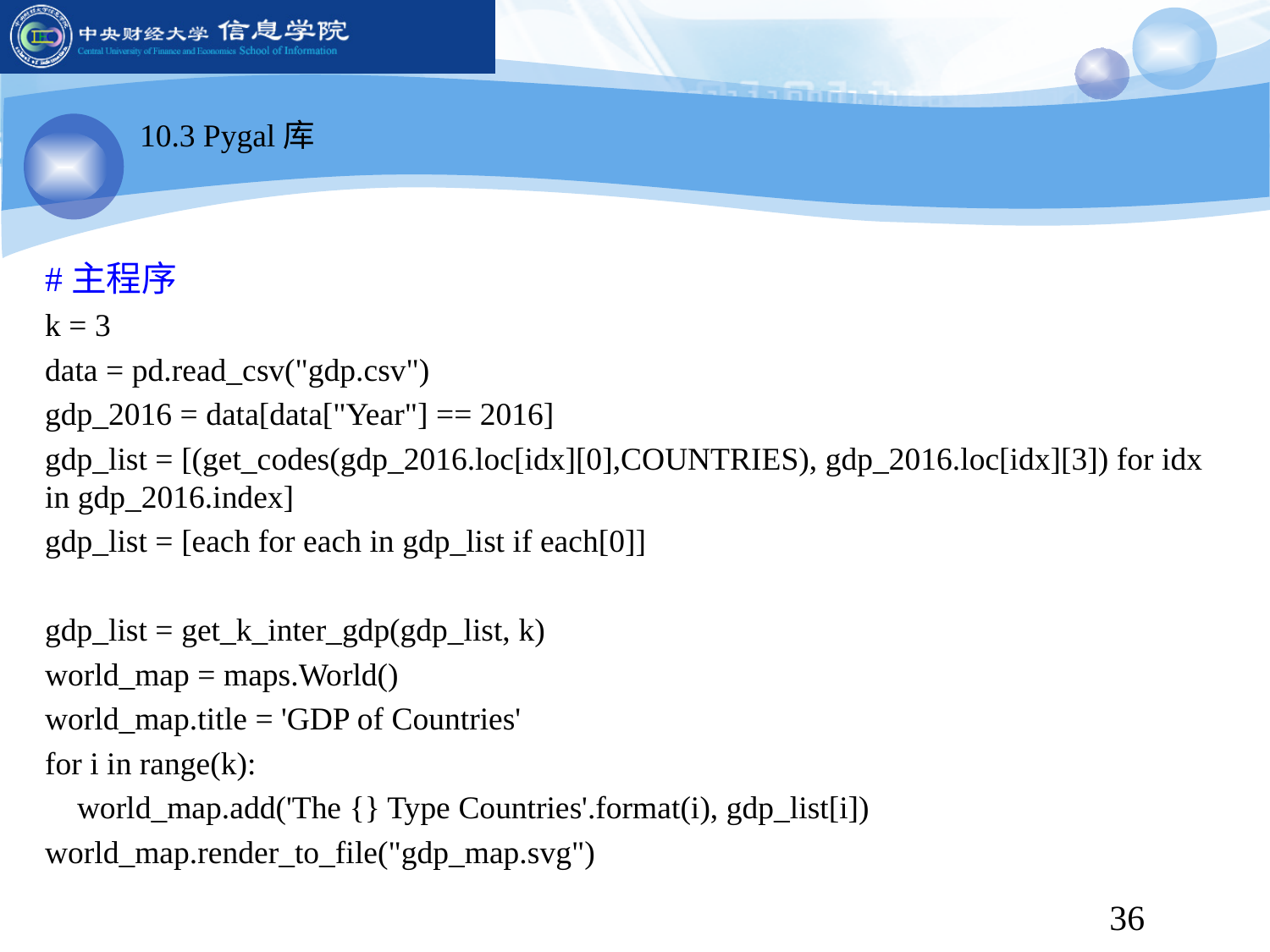

10.3 Pygal库
#主程序
k = 3
data = pd.read_csv("gdp.csv")
gdp_2016 = data[data["Year"] == 2016]
gdp_list = [(get_codes(gdp_2016.loc[idx][0],COUNTRIES), gdp_2016.loc[idx][3]) for idx in gdp_2016.index]
gdp_list = [each for each in gdp_list if each[0]]

gdp_list = get_k_inter_gdp(gdp_list, k)
world_map = maps.World()
world_map.title = 'GDP of Countries'
for i in range(k):
    world_map.add('The {} Type Countries'.format(i), gdp_list[i])
world_map.render_to_file("gdp_map.svg")